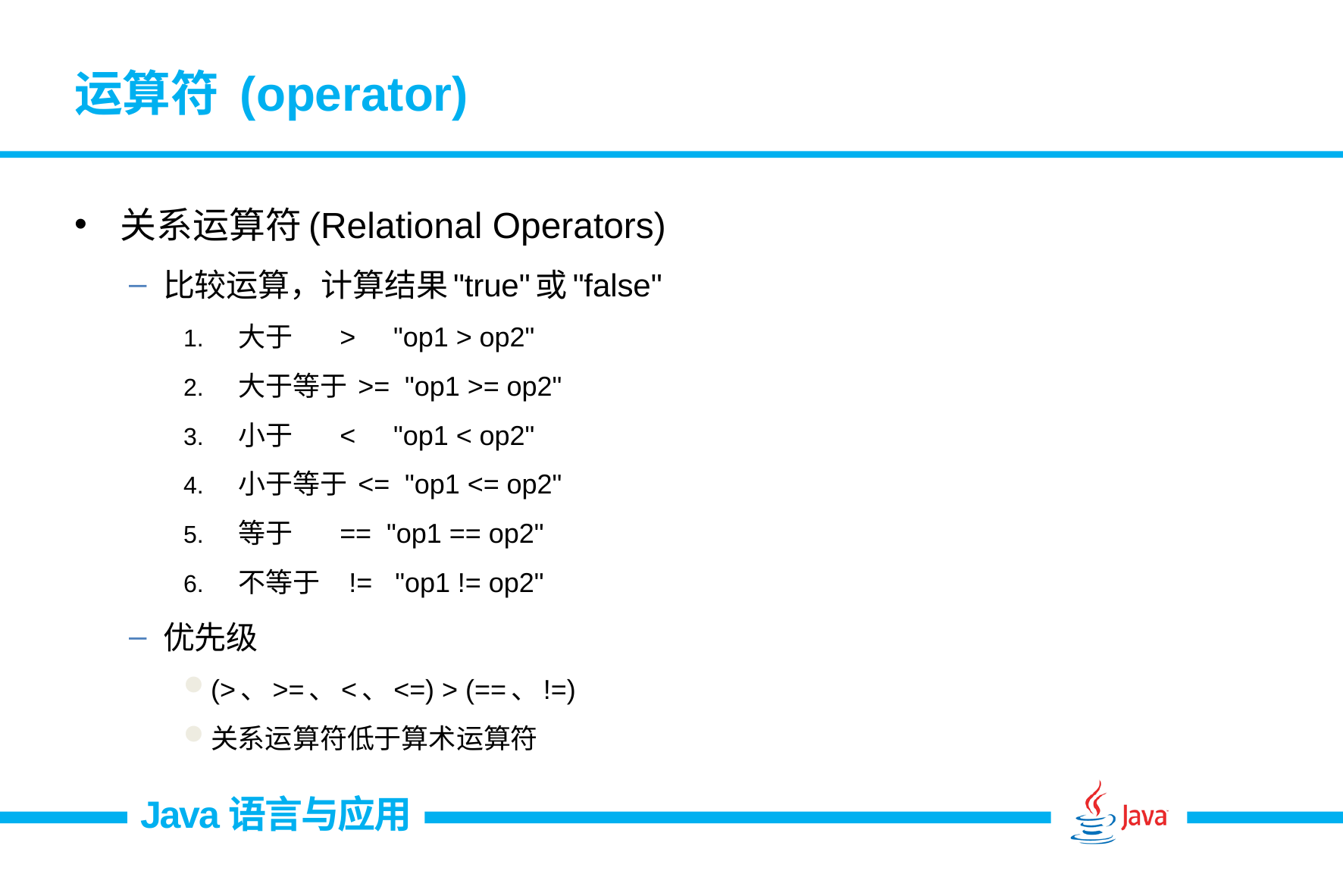

# 运算符 (operator)
关系运算符(Relational Operators)
比较运算，计算结果"true"或"false"
大于       >     "op1 > op2"
大于等于 >=  "op1 >= op2"
小于       <     "op1 < op2"
小于等于 <=  "op1 <= op2"
等于       ==  "op1 == op2"
不等于    !=   "op1 != op2"
优先级
(>、>=、<、<=) > (==、!=)
关系运算符低于算术运算符